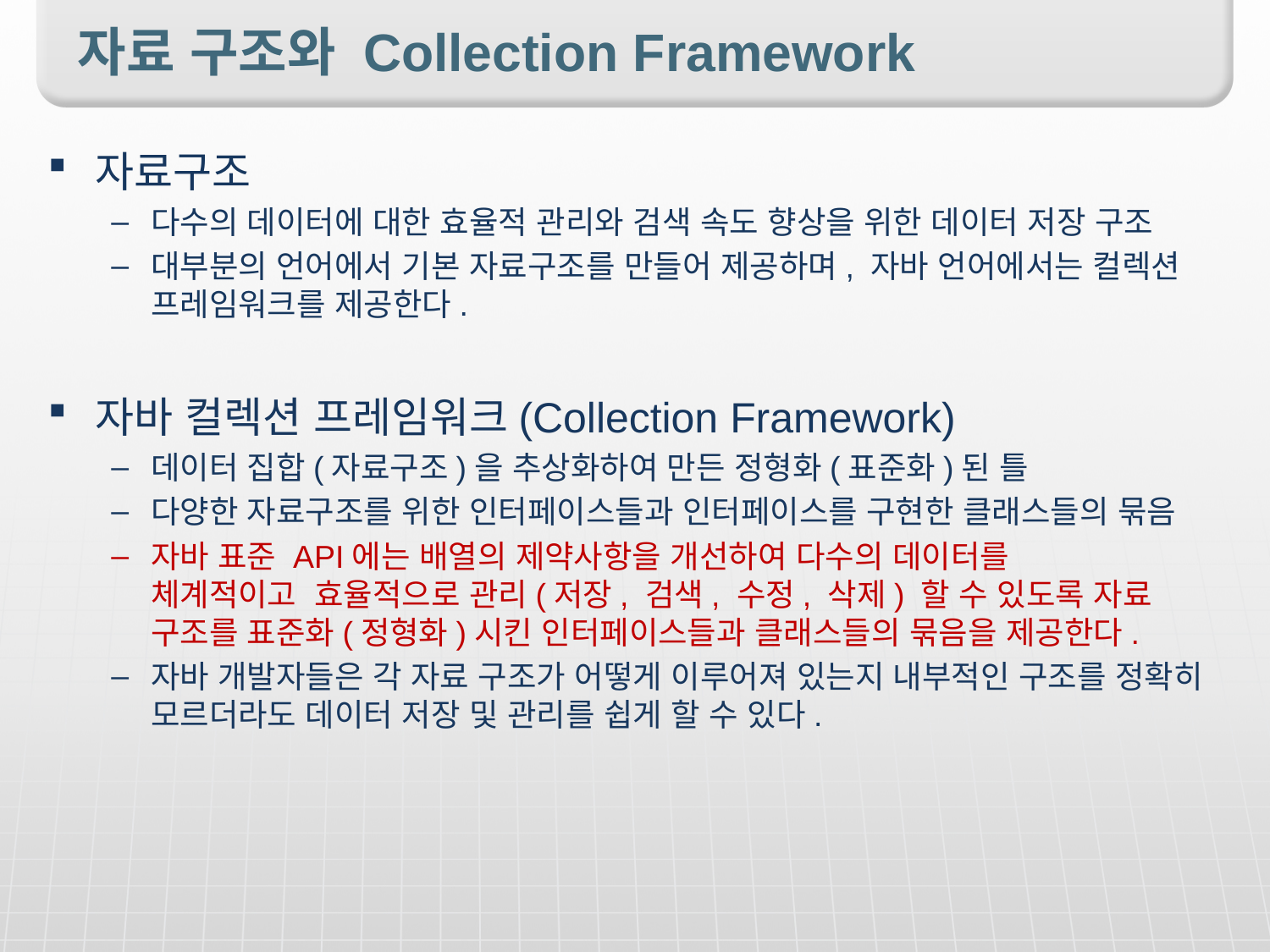

# 자료 구조와 Collection Framework
자료구조
다수의 데이터에 대한 효율적 관리와 검색 속도 향상을 위한 데이터 저장 구조
대부분의 언어에서 기본 자료구조를 만들어 제공하며, 자바 언어에서는 컬렉션  프레임워크를 제공한다.

자바 컬렉션 프레임워크(Collection Framework)
데이터 집합(자료구조)을 추상화하여 만든 정형화(표준화)된 틀
다양한 자료구조를 위한 인터페이스들과 인터페이스를 구현한 클래스들의 묶음
자바 표준 API에는 배열의 제약사항을 개선하여 다수의 데이터를
체계적이고  효율적으로 관리(저장, 검색, 수정, 삭제) 할 수 있도록 자료 구조를 표준화(정형화)시킨 인터페이스들과 클래스들의 묶음을 제공한다.
자바 개발자들은 각 자료 구조가 어떻게 이루어져 있는지 내부적인 구조를 정확히 모르더라도 데이터 저장 및 관리를 쉽게 할 수 있다.